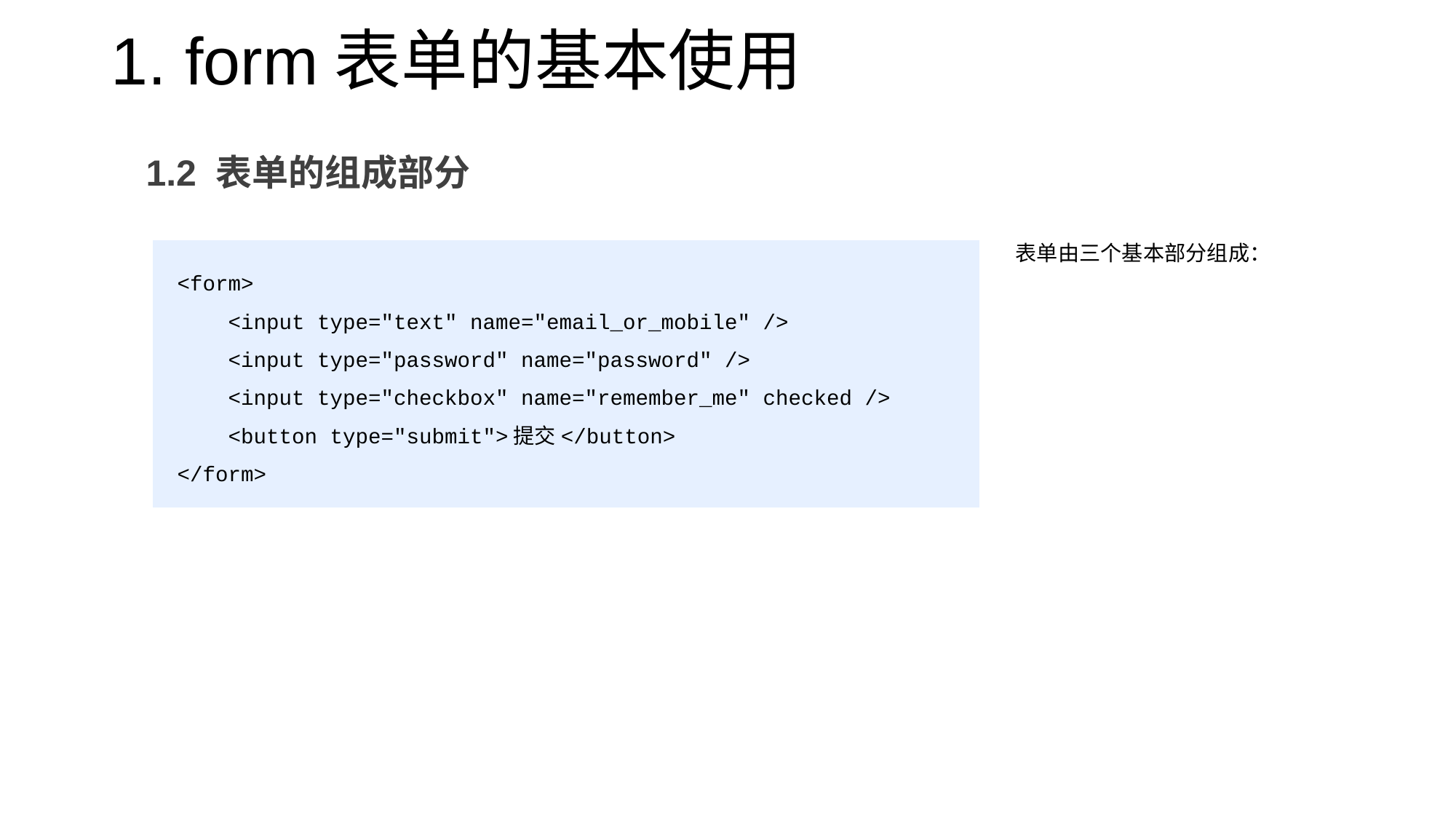

# 1. form表单的基本使用
1.2 表单的组成部分
表单由三个基本部分组成：

<form>
    <input type="text" name="email_or_mobile" />
    <input type="password" name="password" />
    <input type="checkbox" name="remember_me" checked />
    <button type="submit">提交</button>
</form>